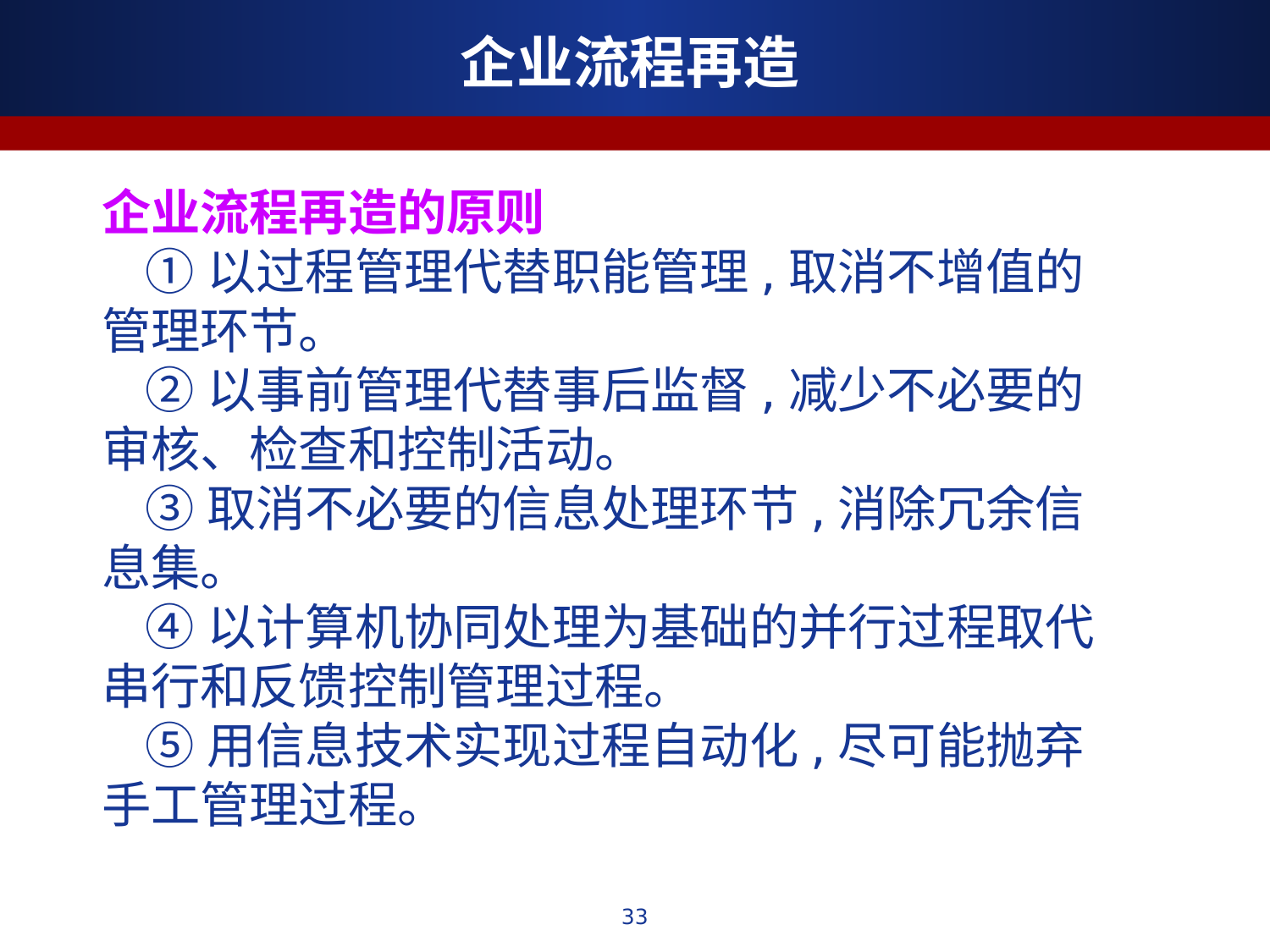

企业流程再造
企业流程再造的原则
    ①以过程管理代替职能管理,取消不增值的管理环节。
    ②以事前管理代替事后监督,减少不必要的审核、检查和控制活动。
    ③取消不必要的信息处理环节,消除冗余信息集。
    ④以计算机协同处理为基础的并行过程取代串行和反馈控制管理过程。
    ⑤用信息技术实现过程自动化,尽可能抛弃手工管理过程。

原则
33